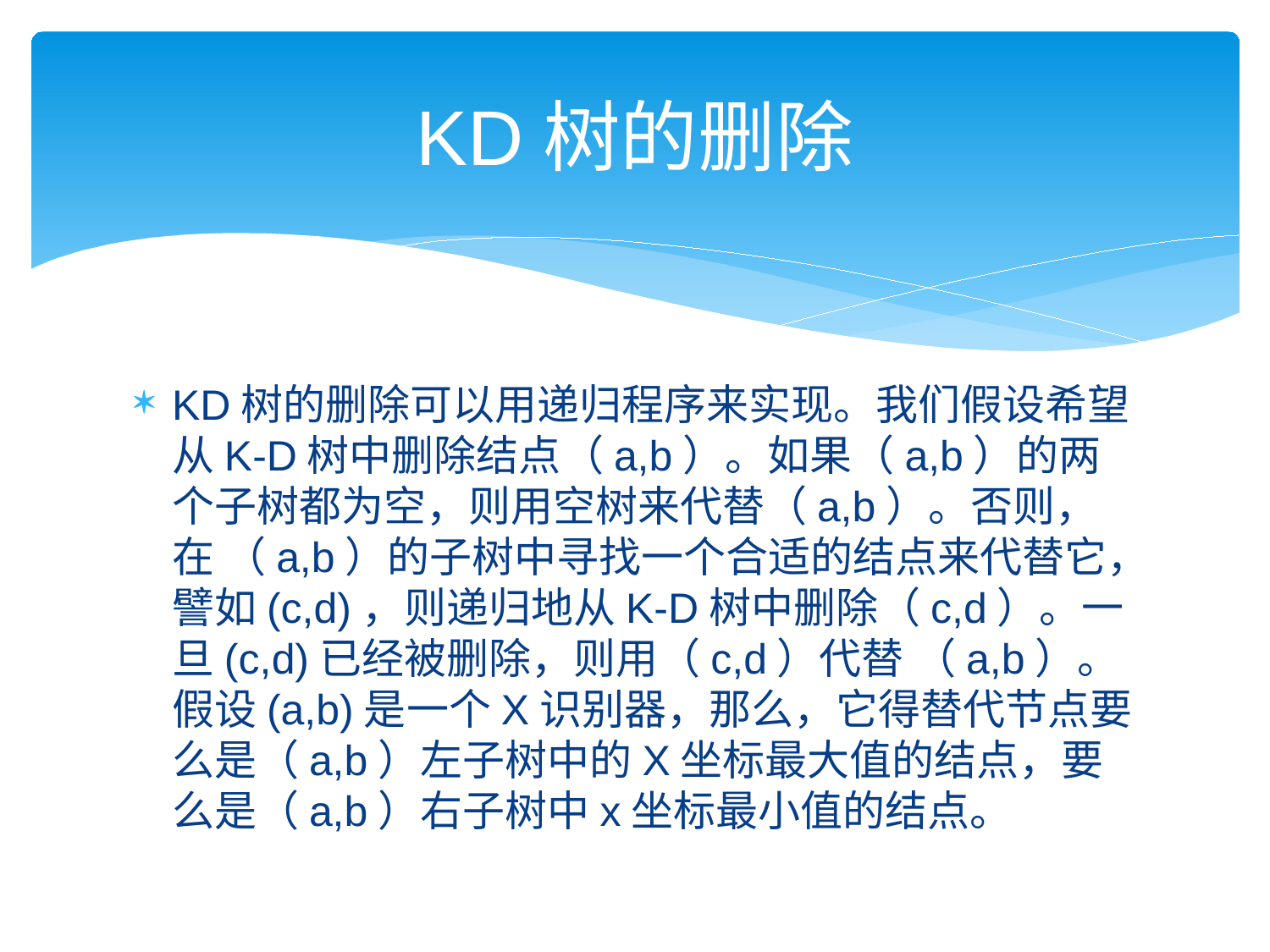

# KD树的删除
KD树的删除可以用递归程序来实现。我们假设希望从K-D树中删除结点（a,b）。如果（a,b）的两个子树都为空，则用空树来代替（a,b）。否则，在 （a,b）的子树中寻找一个合适的结点来代替它，譬如(c,d)，则递归地从K-D树中删除（c,d）。一旦(c,d)已经被删除，则用（c,d）代替 （a,b）。假设(a,b)是一个X识别器，那么，它得替代节点要么是（a,b）左子树中的X坐标最大值的结点，要么是（a,b）右子树中x坐标最小值的结点。